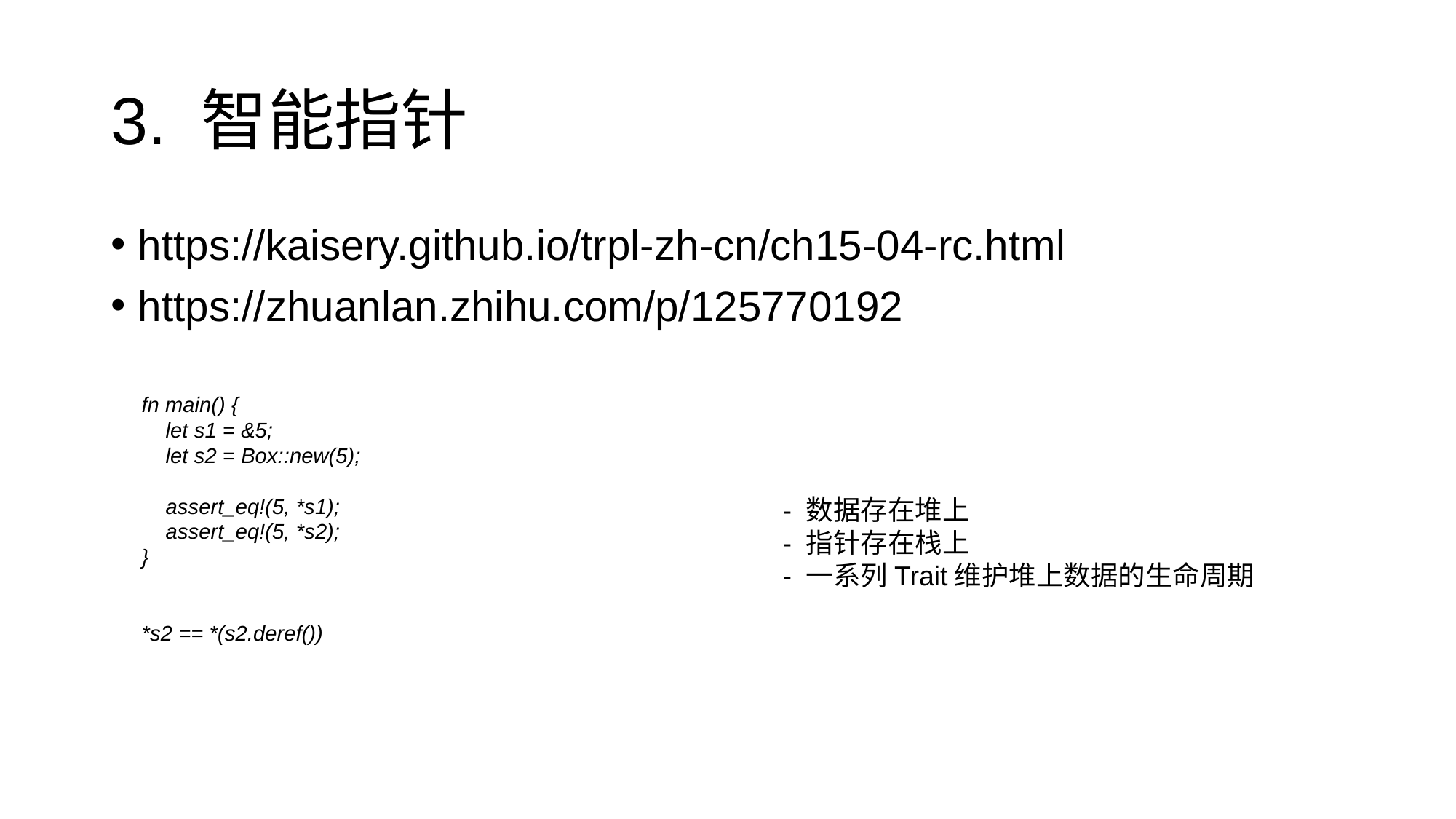

# 3. 智能指针
https://kaisery.github.io/trpl-zh-cn/ch15-04-rc.html
https://zhuanlan.zhihu.com/p/125770192
fn main() {
    let s1 = &5;
    let s2 = Box::new(5); ​

    assert_eq!(5, *s1);
    assert_eq!(5, *s2);
}

*s2 == *(s2.deref())

- 数据存在堆上
- 指针存在栈上
- 一系列Trait维护堆上数据的生命周期